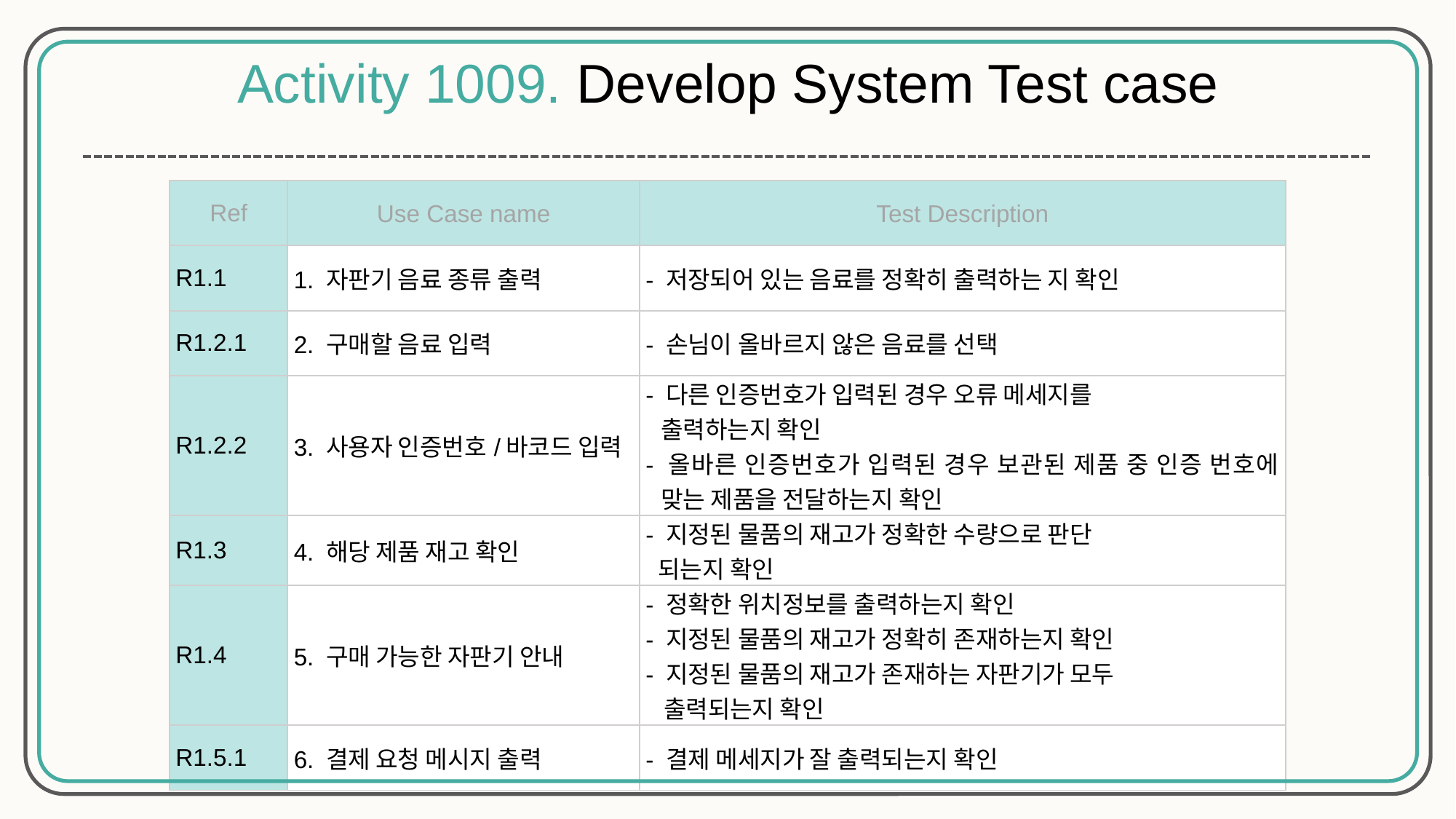

Activity 1009. Develop System Test case
| Ref | Use Case name | Test Description |
| --- | --- | --- |
| R1.1 | 1. 자판기 음료 종류 출력 | - 저장되어 있는 음료를 정확히 출력하는 지 확인 |
| R1.2.1 | 2. 구매할 음료 입력 | - 손님이 올바르지 않은 음료를 선택 |
| R1.2.2 | 3. 사용자 인증번호/바코드 입력 | - 다른 인증번호가 입력된 경우 오류 메세지를 출력하는지 확인 - 올바른 인증번호가 입력된 경우 보관된 제품 중 인증 번호에 맞는 제품을 전달하는지 확인 |
| R1.3 | 4. 해당 제품 재고 확인 | - 지정된 물품의 재고가 정확한 수량으로 판단 되는지 확인 |
| R1.4 | 5. 구매 가능한 자판기 안내 | - 정확한 위치정보를 출력하는지 확인 - 지정된 물품의 재고가 정확히 존재하는지 확인 - 지정된 물품의 재고가 존재하는 자판기가 모두 출력되는지 확인 |
| R1.5.1 | 6. 결제 요청 메시지 출력 | - 결제 메세지가 잘 출력되는지 확인 |